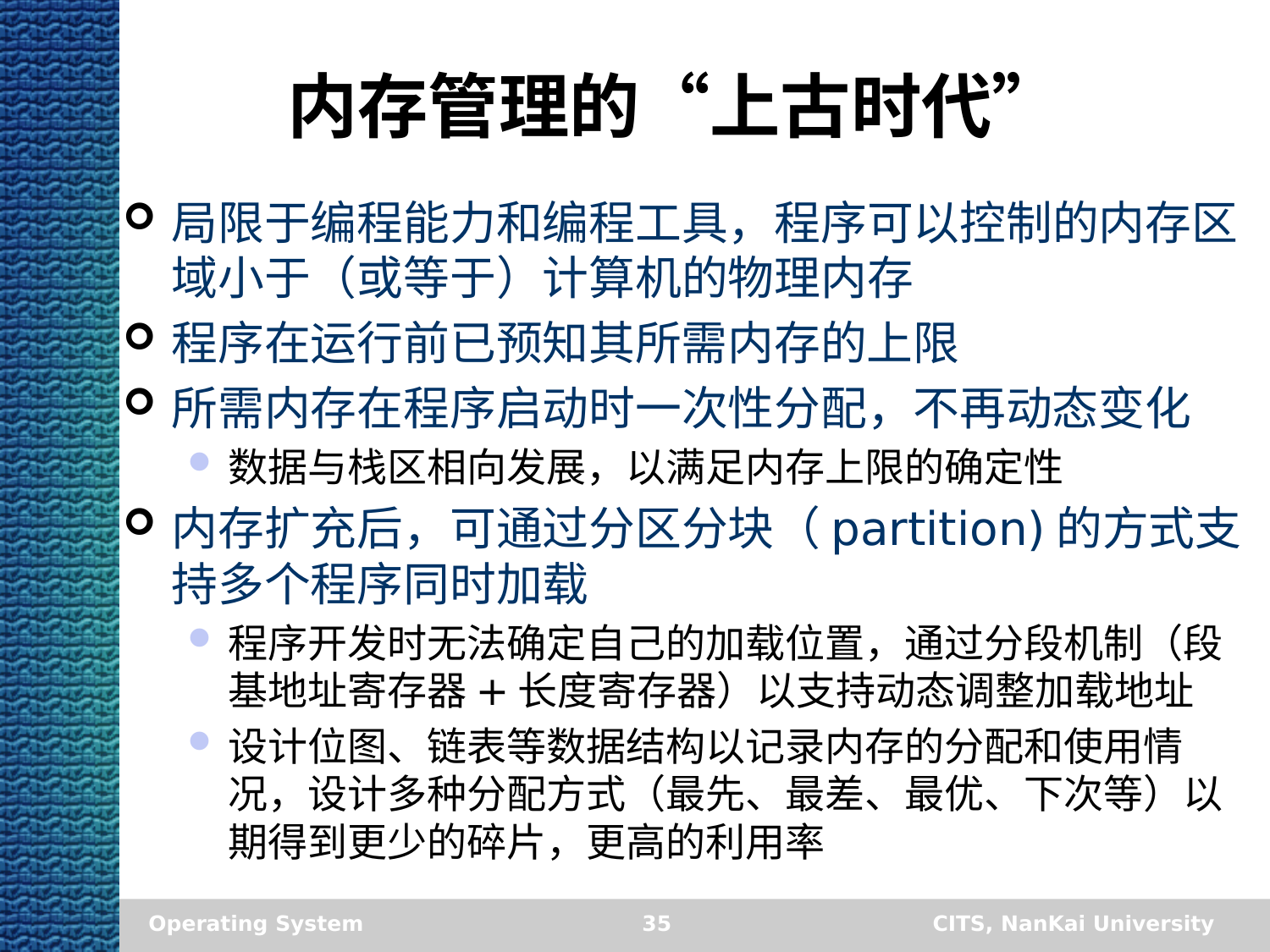

# 内存管理的“上古时代”
局限于编程能力和编程工具，程序可以控制的内存区域小于（或等于）计算机的物理内存
程序在运行前已预知其所需内存的上限
所需内存在程序启动时一次性分配，不再动态变化
数据与栈区相向发展，以满足内存上限的确定性
内存扩充后，可通过分区分块（partition)的方式支持多个程序同时加载
程序开发时无法确定自己的加载位置，通过分段机制（段基地址寄存器+长度寄存器）以支持动态调整加载地址
设计位图、链表等数据结构以记录内存的分配和使用情况，设计多种分配方式（最先、最差、最优、下次等）以期得到更少的碎片，更高的利用率
Operating System
35
CITS, NanKai University